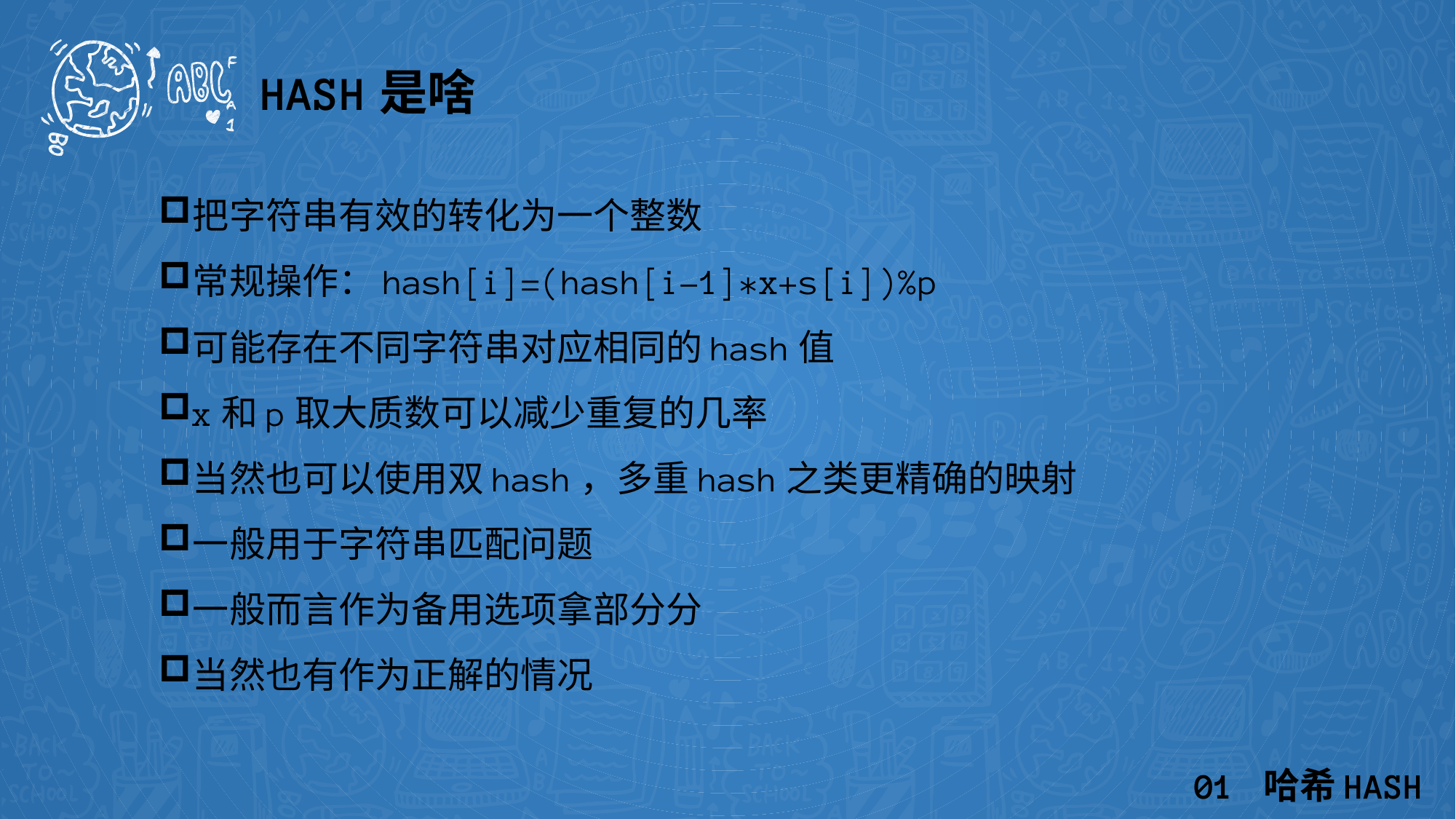

HASH是啥
把字符串有效的转化为一个整数
常规操作：hash[i]=(hash[i-1]*x+s[i])%p
可能存在不同字符串对应相同的hash值
x和p取大质数可以减少重复的几率
当然也可以使用双hash，多重hash之类更精确的映射
一般用于字符串匹配问题
一般而言作为备用选项拿部分分
当然也有作为正解的情况
01 哈希HASH